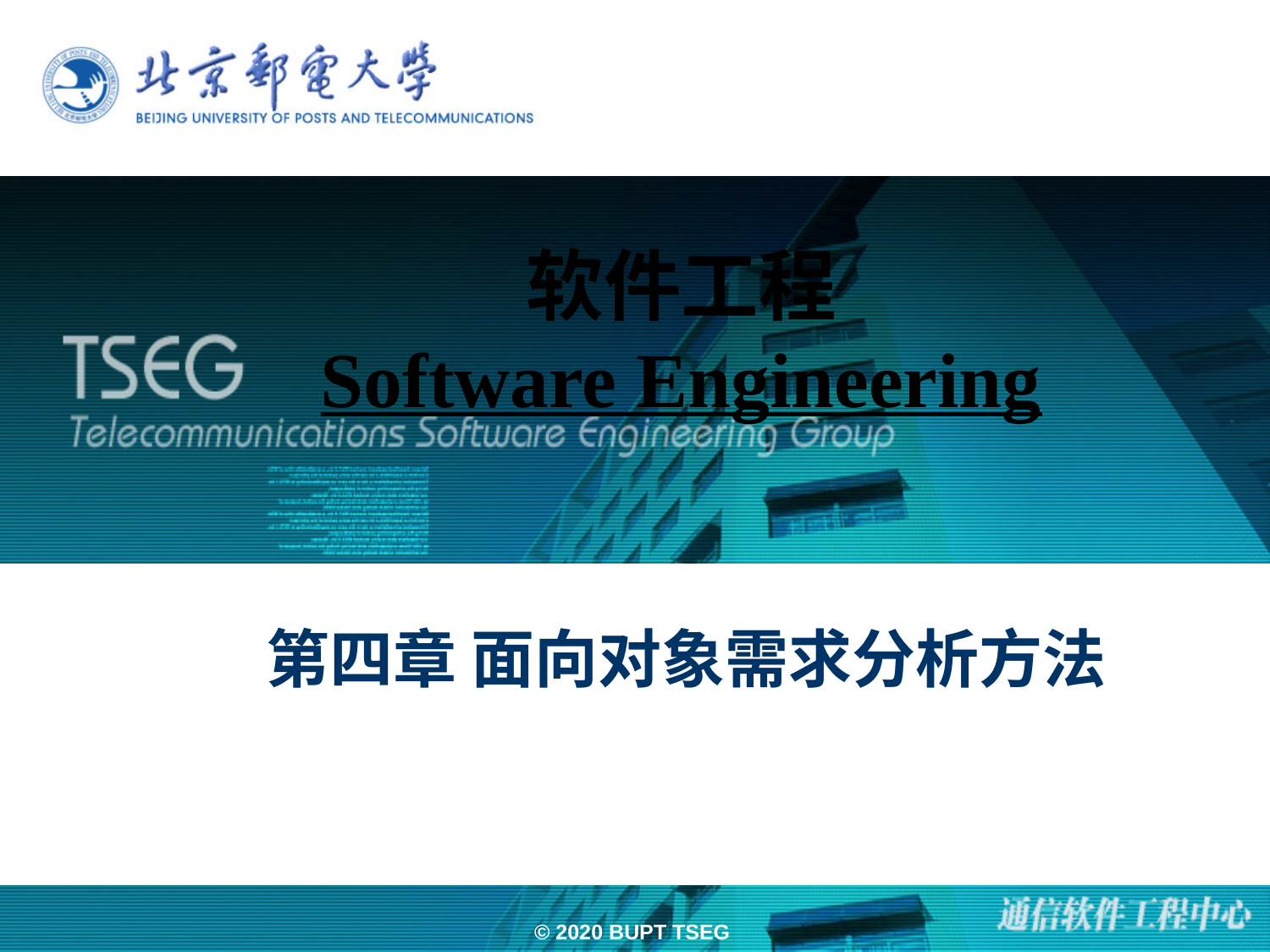

# 软件工程 Software Engineering
第四章 面向对象需求分析方法
© 2020 BUPT TSEG